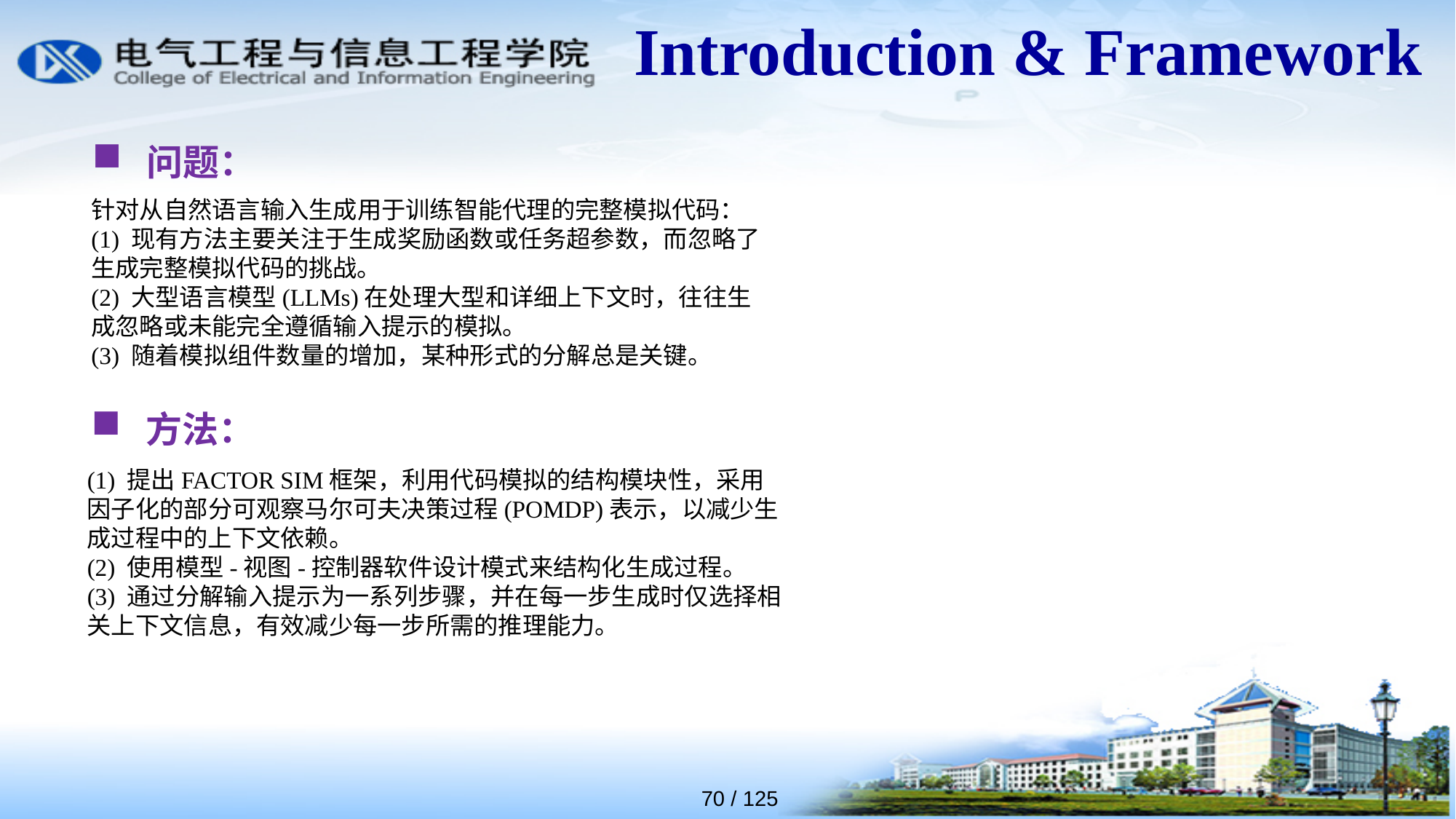

Introduction & Framework
问题：
针对从自然语言输入生成用于训练智能代理的完整模拟代码：
(1) 现有方法主要关注于生成奖励函数或任务超参数，而忽略了生成完整模拟代码的挑战。
(2) 大型语言模型(LLMs)在处理大型和详细上下文时，往往生成忽略或未能完全遵循输入提示的模拟。
(3) 随着模拟组件数量的增加，某种形式的分解总是关键。
方法：
(1) 提出FACTOR SIM框架，利用代码模拟的结构模块性，采用因子化的部分可观察马尔可夫决策过程(POMDP)表示，以减少生成过程中的上下文依赖。
(2) 使用模型-视图-控制器软件设计模式来结构化生成过程。
(3) 通过分解输入提示为一系列步骤，并在每一步生成时仅选择相关上下文信息，有效减少每一步所需的推理能力。
70 / 125